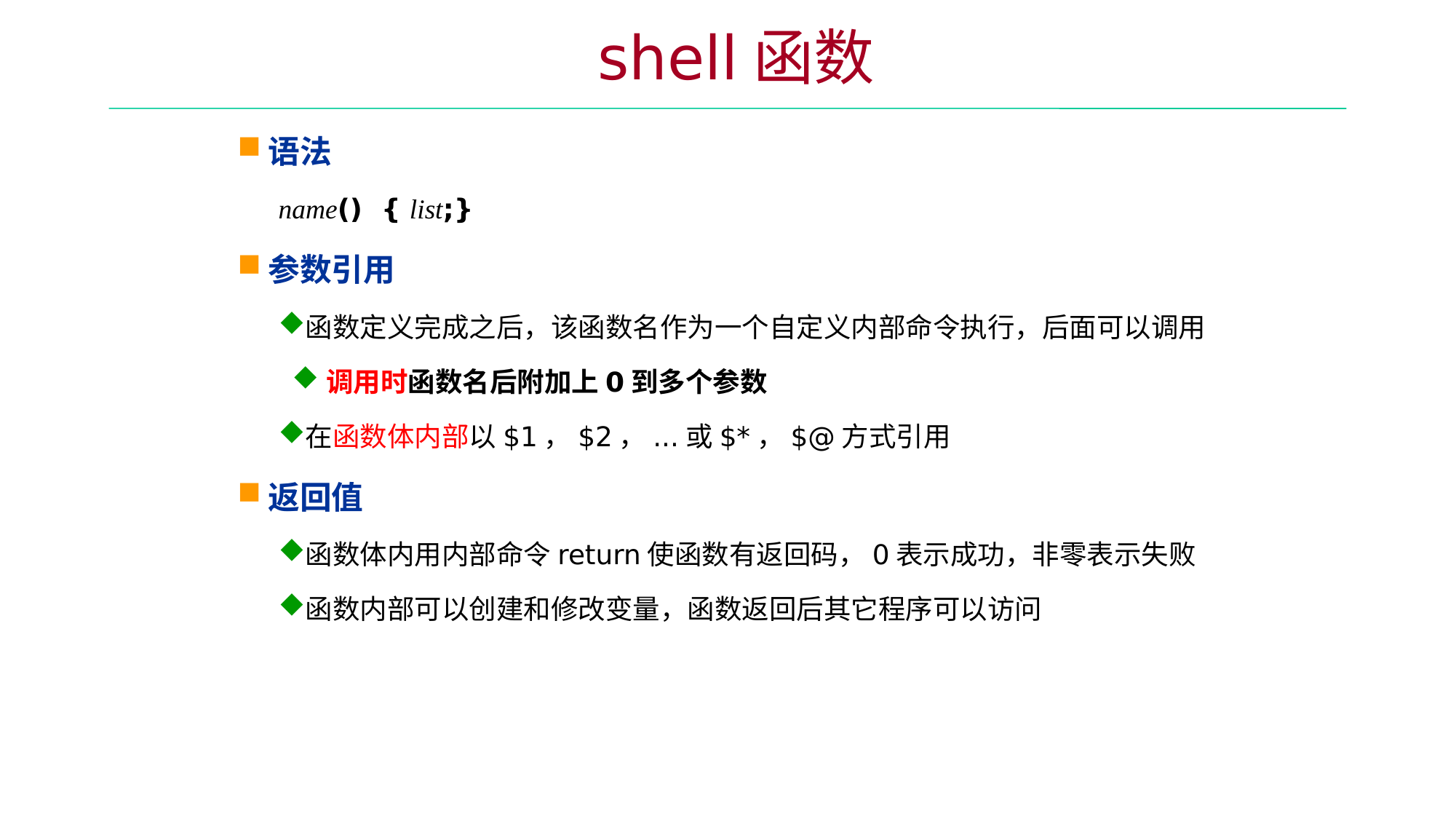

shell函数
语法
name()  { list;}
参数引用
函数定义完成之后，该函数名作为一个自定义内部命令执行，后面可以调用
调用时函数名后附加上0到多个参数
在函数体内部以$1，$2，...或$*，$@方式引用
返回值
函数体内用内部命令return使函数有返回码，0表示成功，非零表示失败
函数内部可以创建和修改变量，函数返回后其它程序可以访问